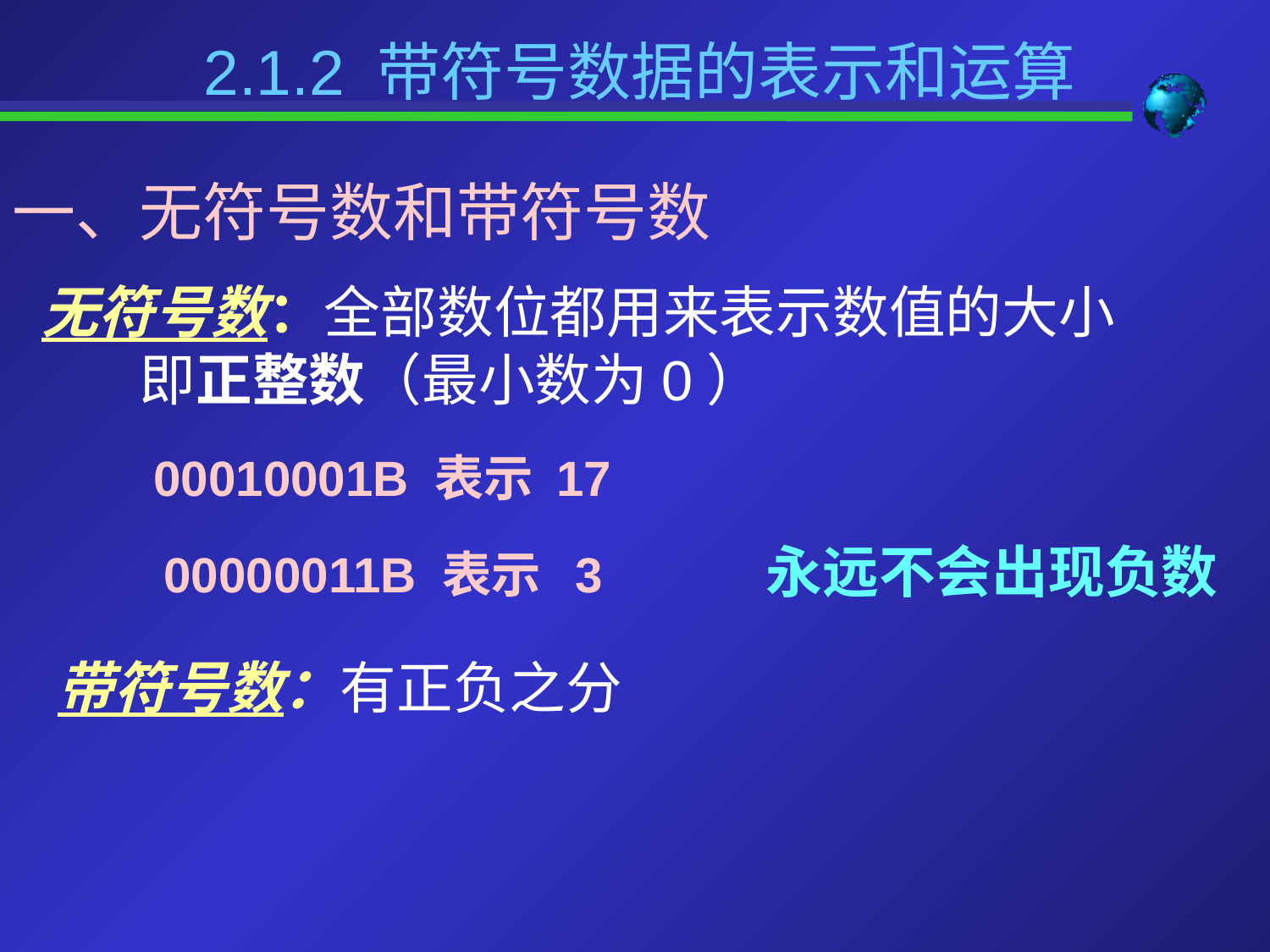

2.1.2 带符号数据的表示和运算
一、无符号数和带符号数
  无符号数：全部数位都用来表示数值的大小
	即正整数（最小数为0）
         00010001B 表示 17
           00000011B 表示  3           永远不会出现负数
带符号数：有正负之分